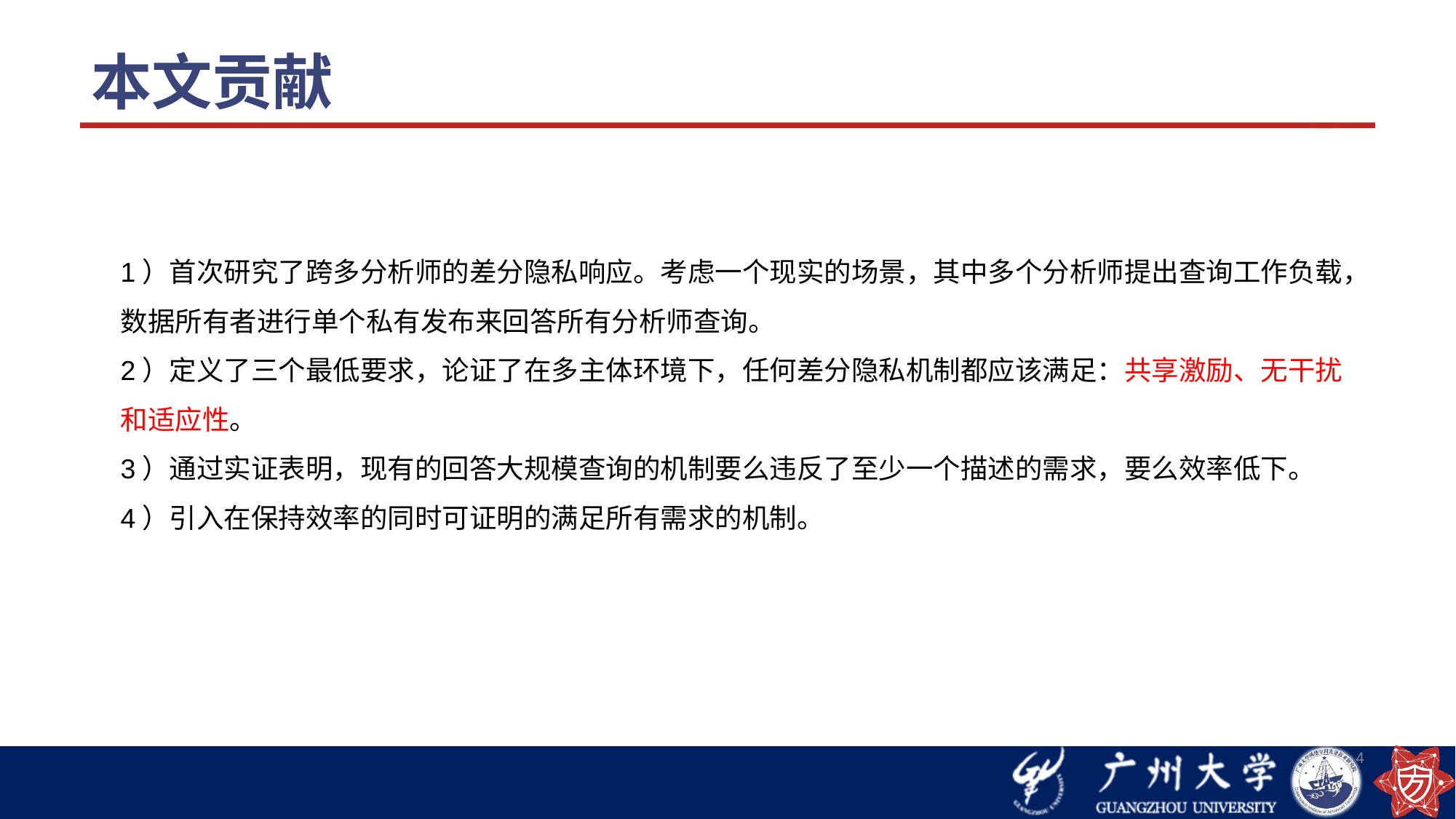

# 本文贡献
1）首次研究了跨多分析师的差分隐私响应。考虑一个现实的场景，其中多个分析师提出查询工作负载，数据所有者进行单个私有发布来回答所有分析师查询。
2）定义了三个最低要求，论证了在多主体环境下，任何差分隐私机制都应该满足：共享激励、无干扰和适应性。
3）通过实证表明，现有的回答大规模查询的机制要么违反了至少一个描述的需求，要么效率低下。
4）引入在保持效率的同时可证明的满足所有需求的机制。
4